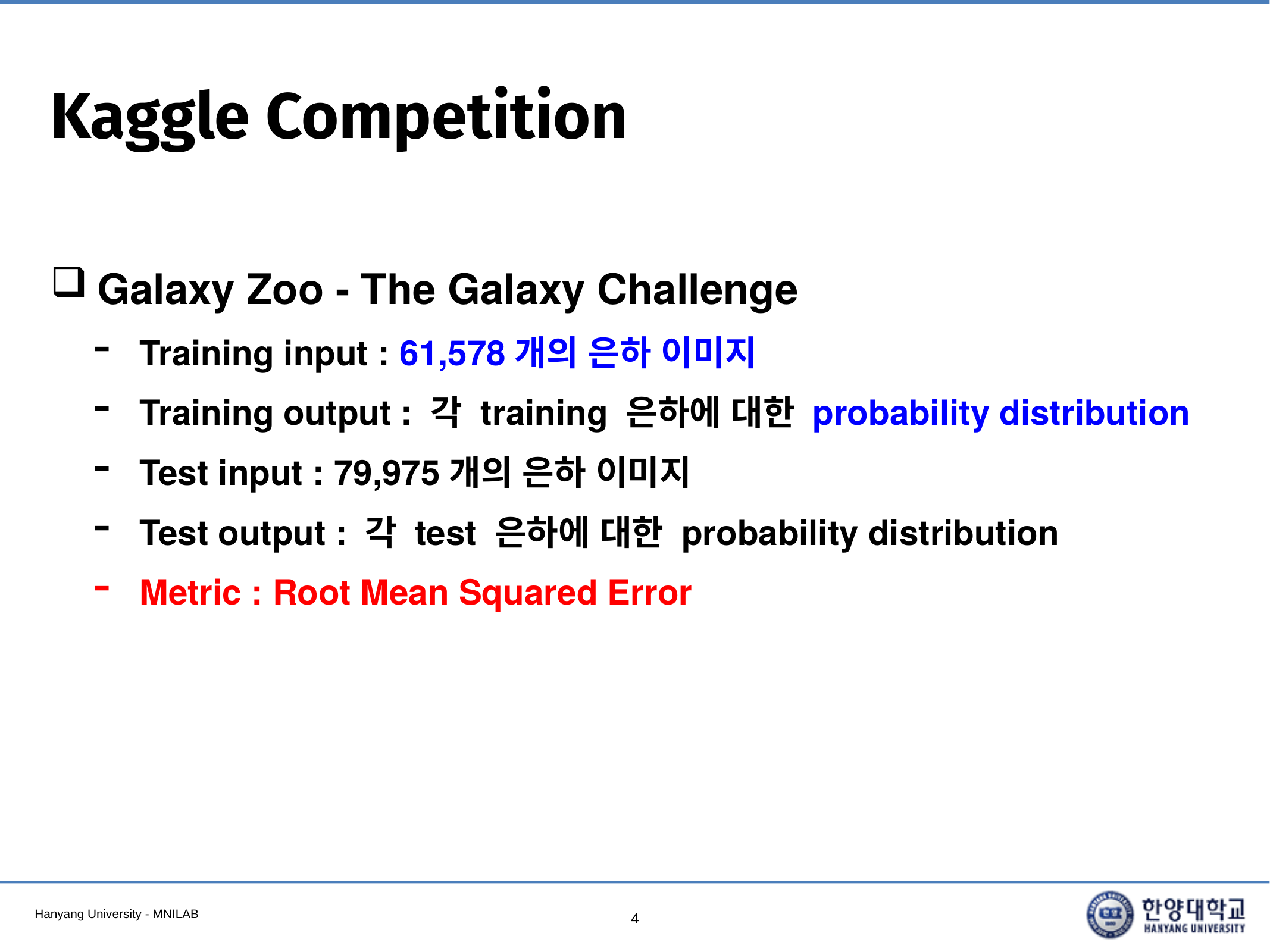

# Kaggle Competition
Galaxy Zoo - The Galaxy Challenge
Training input : 61,578개의 은하 이미지
Training output : 각 training 은하에 대한 probability distribution
Test input : 79,975개의 은하 이미지
Test output : 각 test 은하에 대한 probability distribution
Metric : Root Mean Squared Error
4